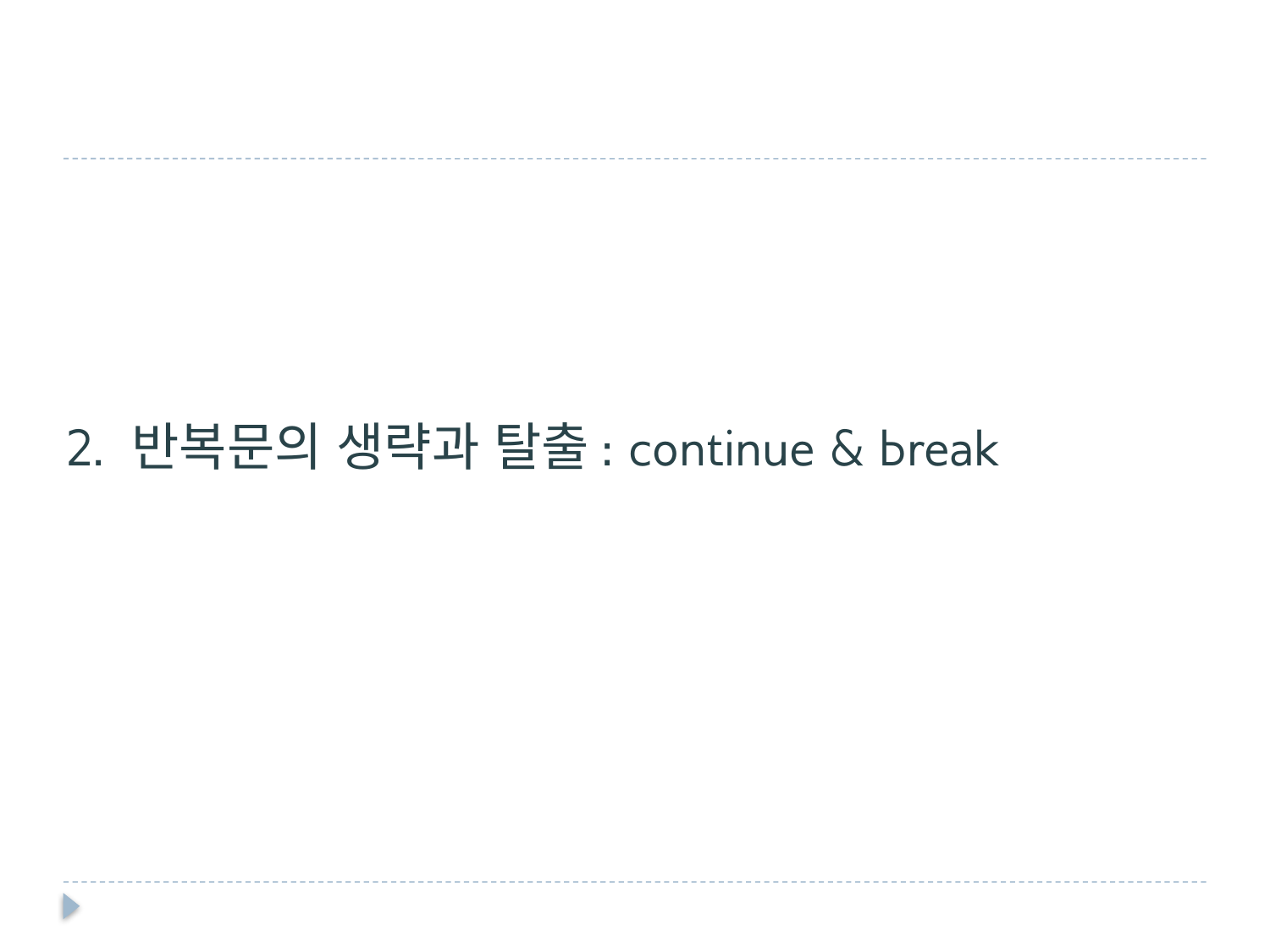

# 2. 반복문의 생략과 탈출: continue & break